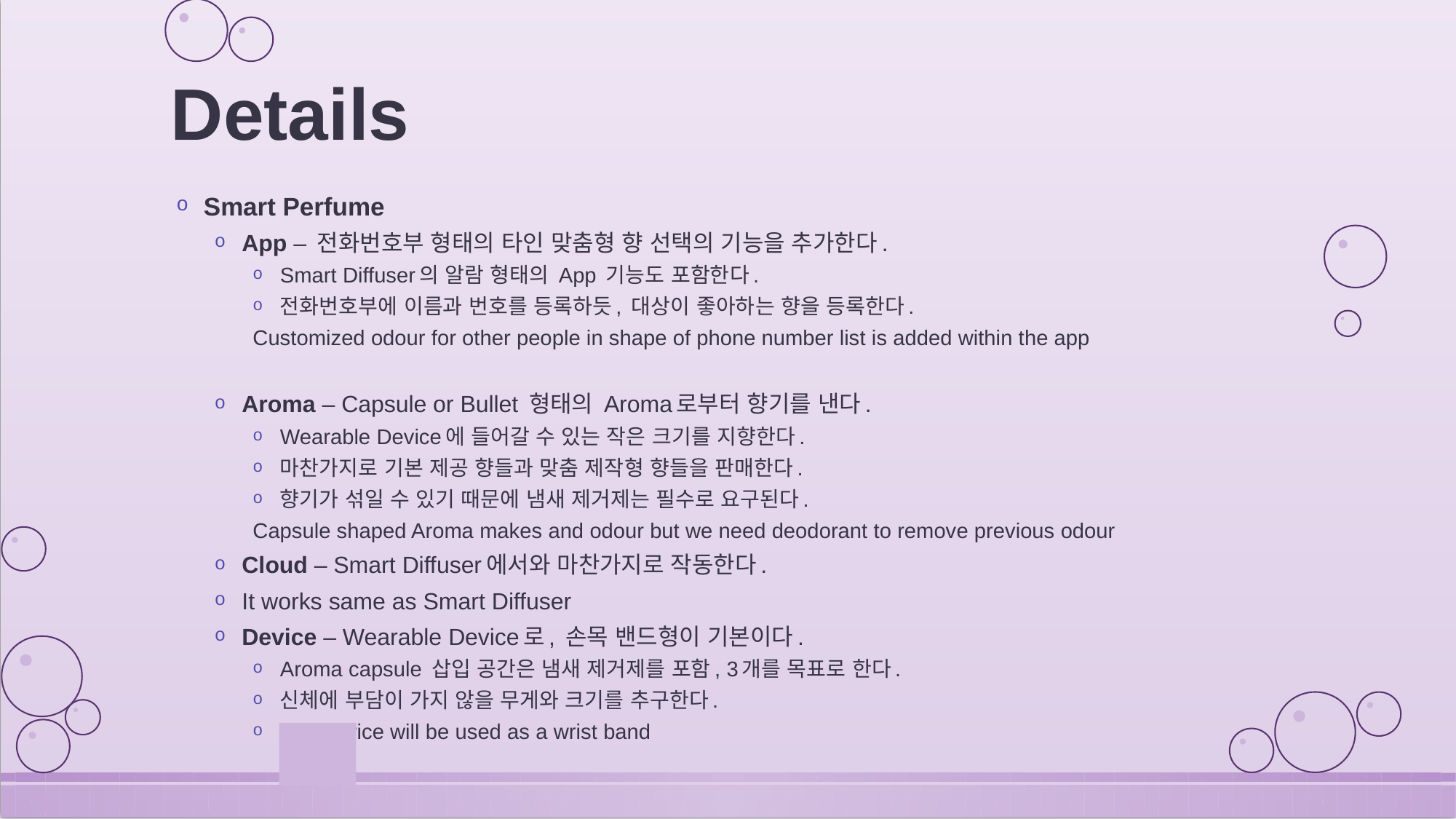

# Details
Smart Perfume
App – 전화번호부 형태의 타인 맞춤형 향 선택의 기능을 추가한다.
Smart Diffuser의 알람 형태의 App 기능도 포함한다.
전화번호부에 이름과 번호를 등록하듯, 대상이 좋아하는 향을 등록한다.
Customized odour for other people in shape of phone number list is added within the app

Aroma – Capsule or Bullet 형태의 Aroma로부터 향기를 낸다.
Wearable Device에 들어갈 수 있는 작은 크기를 지향한다.
마찬가지로 기본 제공 향들과 맞춤 제작형 향들을 판매한다.
향기가 섞일 수 있기 때문에 냄새 제거제는 필수로 요구된다.
Capsule shaped Aroma makes and odour but we need deodorant to remove previous odour
Cloud – Smart Diffuser에서와 마찬가지로 작동한다.
It works same as Smart Diffuser
Device – Wearable Device로, 손목 밴드형이 기본이다.
Aroma capsule 삽입 공간은 냄새 제거제를 포함, 3개를 목표로 한다.
신체에 부담이 가지 않을 무게와 크기를 추구한다.
The device will be used as a wrist band